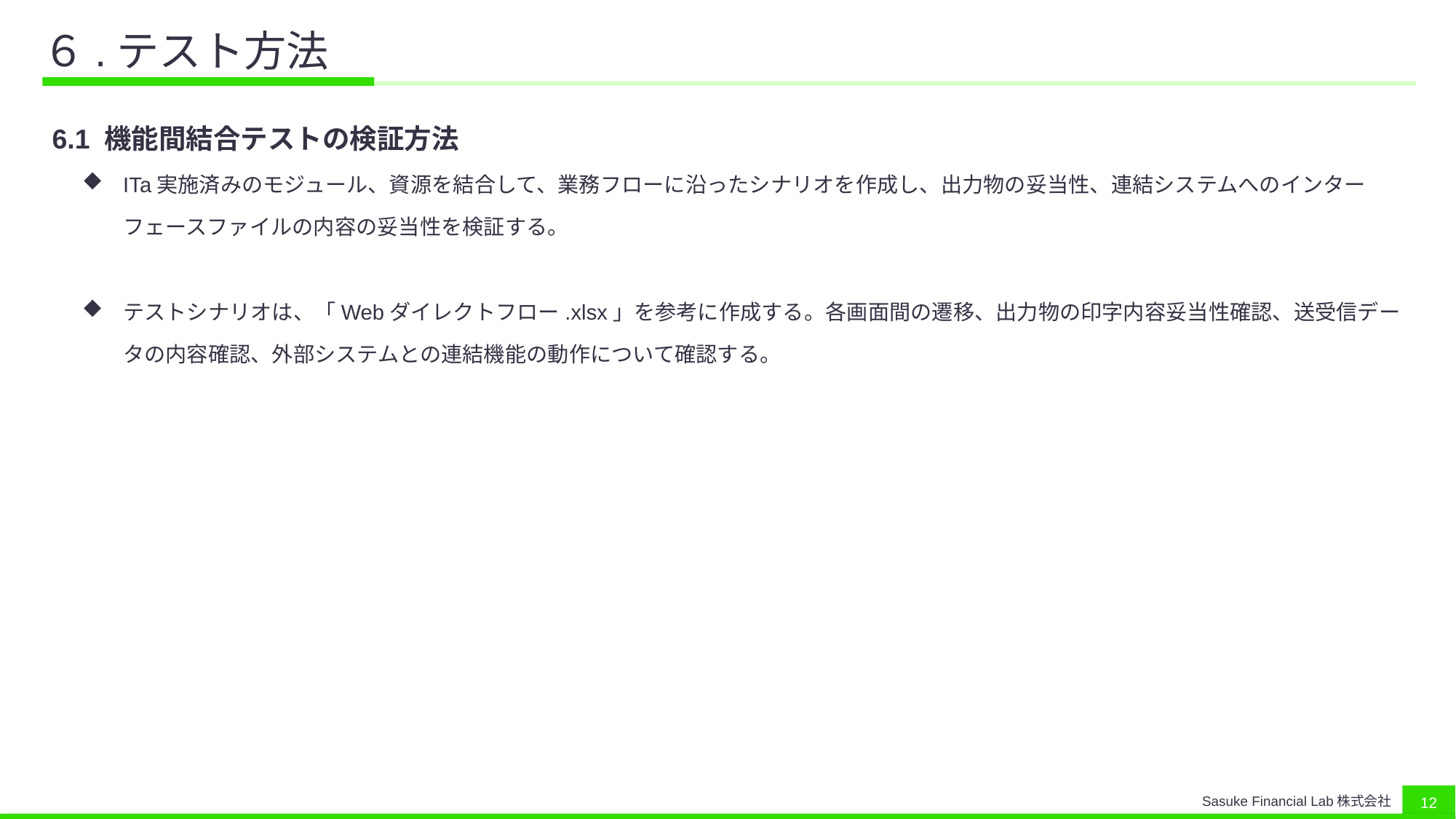

# ６.テスト方法
6.1 機能間結合テストの検証方法
ITa実施済みのモジュール、資源を結合して、業務フローに沿ったシナリオを作成し、出力物の妥当性、連結システムへのインターフェースファイルの内容の妥当性を検証する。

テストシナリオは、「Webダイレクトフロー.xlsx」を参考に作成する。各画面間の遷移、出力物の印字内容妥当性確認、送受信データの内容確認、外部システムとの連結機能の動作について確認する。
12
Sasuke Financial Lab株式会社